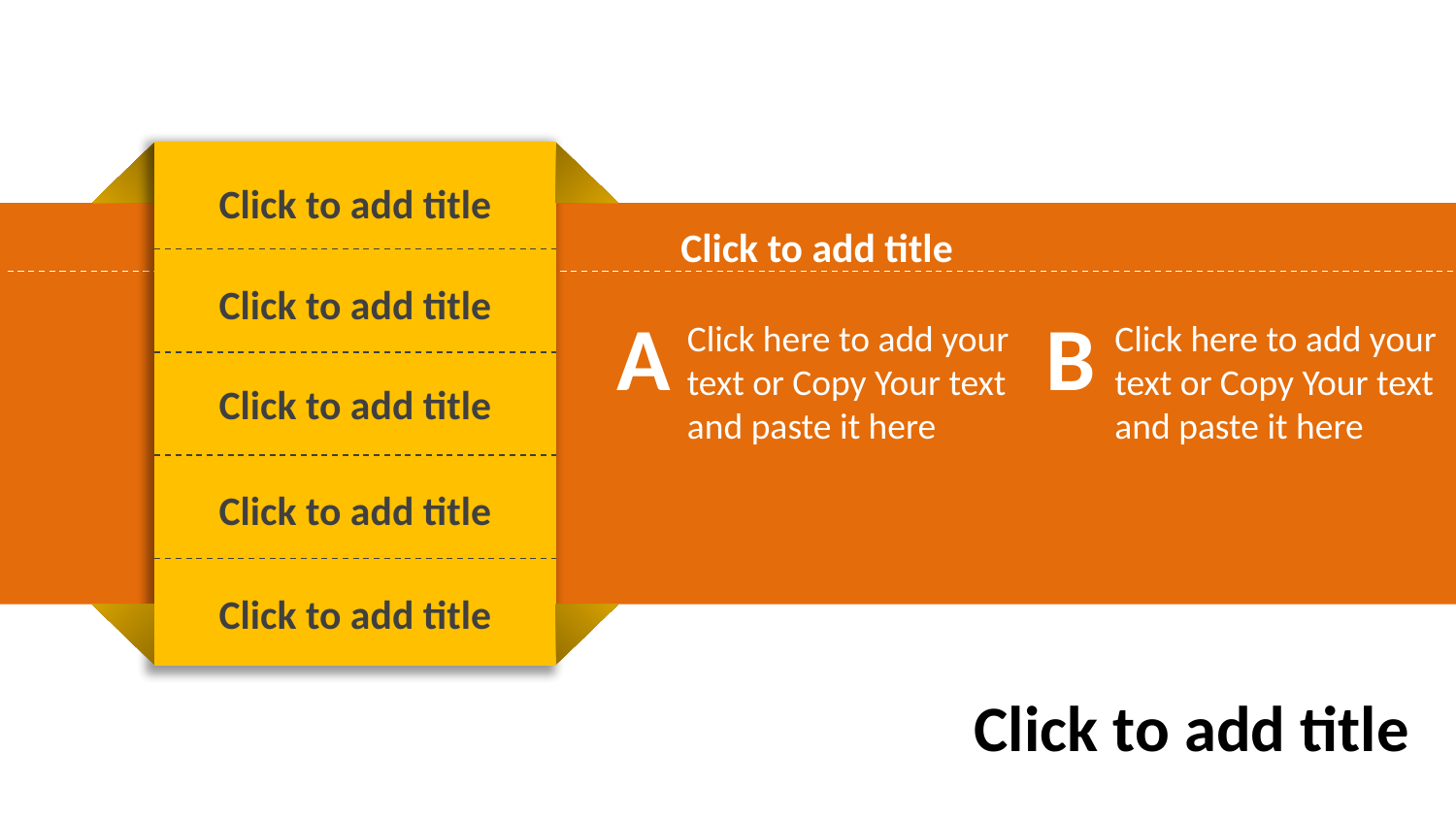

Click to add title

Click to add title
PPT模板下载：www.homeppt.com/moban/     行业PPT模板：www.homeppt.com/hangye/
节日PPT模板：www.homeppt.com/jieri/           PPT素材下载：www.homeppt.com/sucai/
PPT背景图片：www.homeppt.com/beijing/      PPT图表下载：www.homeppt.com/tubiao/
优秀PPT下载：www.homeppt.com/xiazai/        PPT教程： www.homeppt.com/powerpoint/
Word教程： www.homeppt.com/word/              Excel教程：www.homeppt.com/excel/
资料下载：www.homeppt.com/ziliao/                PPT课件下载：www.homeppt.com/kejian/
范文下载：www.homeppt.com/fanwen/             试卷下载：www.homeppt.com/shiti/
教案下载：www.homeppt.com/jiaoan/

Click to add title
A
B
Click here to add your
text or Copy Your text
and paste it here
Click here to add your
text or Copy Your text
and paste it here
Click to add title
Click to add title
Click to add title

Click to add title